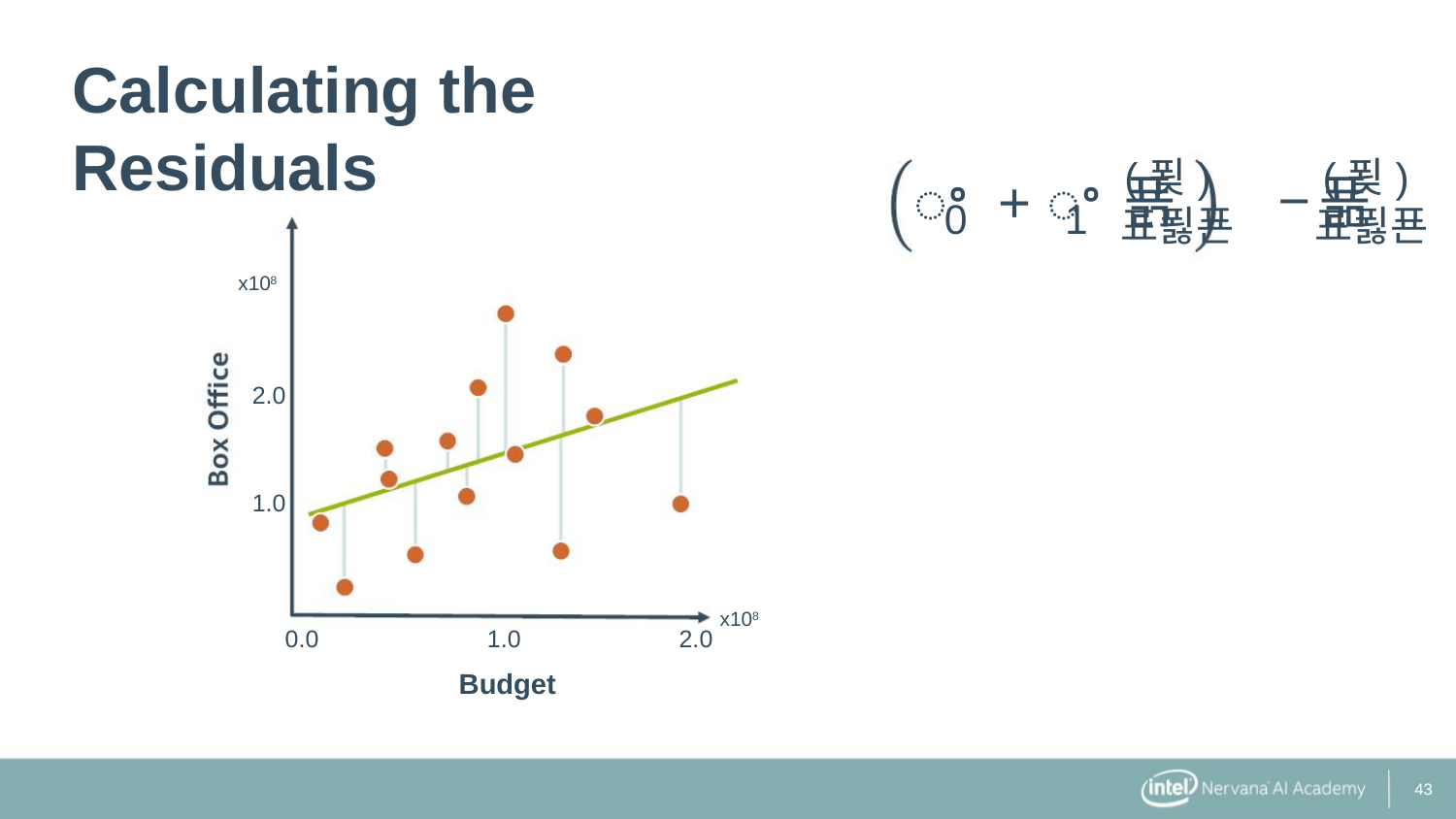

Calculating the Residuals
(푖)
표푏푠
(푖)
표푏푠
ꢀ + ꢀ 푥 − 푦
0
1
x108
2.0
1.0
x108
0.0
1.0
2.0
Budget
43